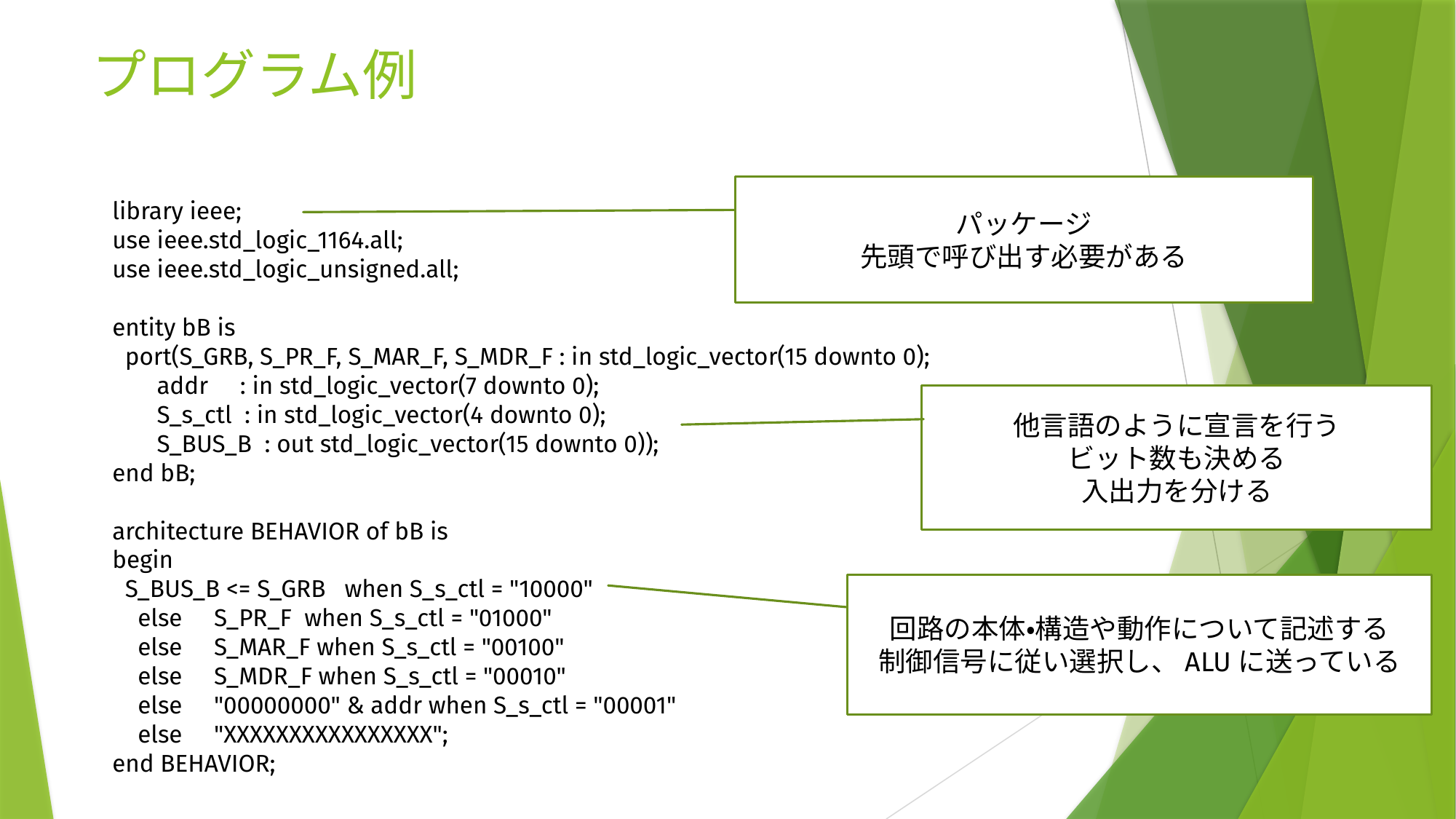

# プログラム例
パッケージ
先頭で呼び出す必要がある
library ieee;
use ieee.std_logic_1164.all;
use ieee.std_logic_unsigned.all;

entity bB is
  port(S_GRB, S_PR_F, S_MAR_F, S_MDR_F : in std_logic_vector(15 downto 0);
       addr     : in std_logic_vector(7 downto 0);
       S_s_ctl  : in std_logic_vector(4 downto 0);
       S_BUS_B  : out std_logic_vector(15 downto 0));
end bB;

architecture BEHAVIOR of bB is
begin
  S_BUS_B <= S_GRB   when S_s_ctl = "10000"
    else     S_PR_F  when S_s_ctl = "01000"
    else     S_MAR_F when S_s_ctl = "00100"
    else     S_MDR_F when S_s_ctl = "00010"
    else     "00000000" & addr when S_s_ctl = "00001"
    else     "XXXXXXXXXXXXXXXX";
end BEHAVIOR;
他言語のように宣言を行う
ビット数も決める
入出力を分ける
回路の本体・構造や動作について記述する
制御信号に従い選択し、ALUに送っている